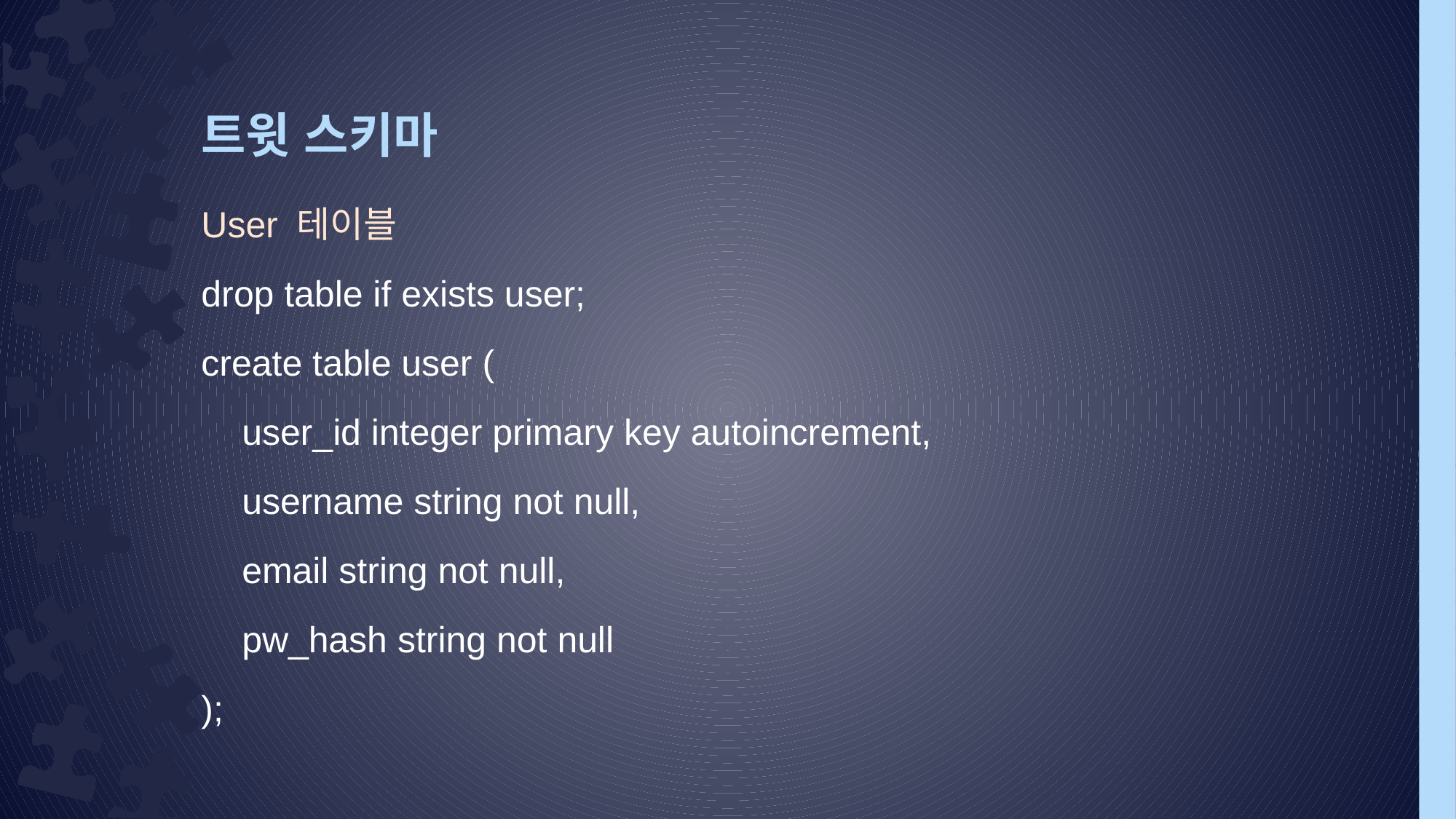

# 트윗 스키마
User 테이블
drop table if exists user;
create table user (
    user_id integer primary key autoincrement,
    username string not null,
    email string not null,
    pw_hash string not null
);